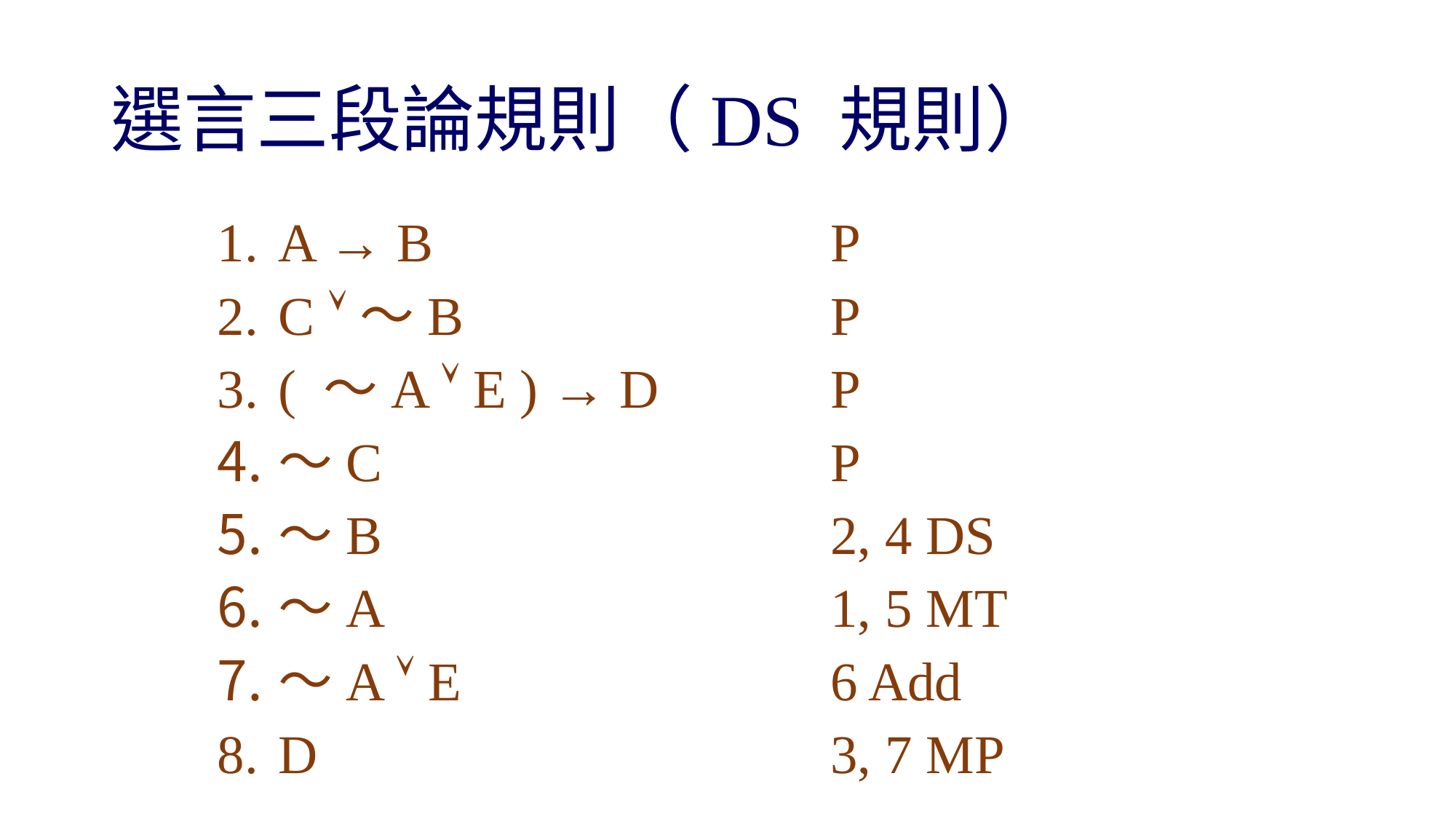

# 選言三段論規則（DS 規則）
A → B
C ∨～B
( ～A ∨ E ) → D
～C
～B
～A
～A ∨ E
D
P
P
P
P
2, 4 DS
1, 5 MT
6 Add
3, 7 MP